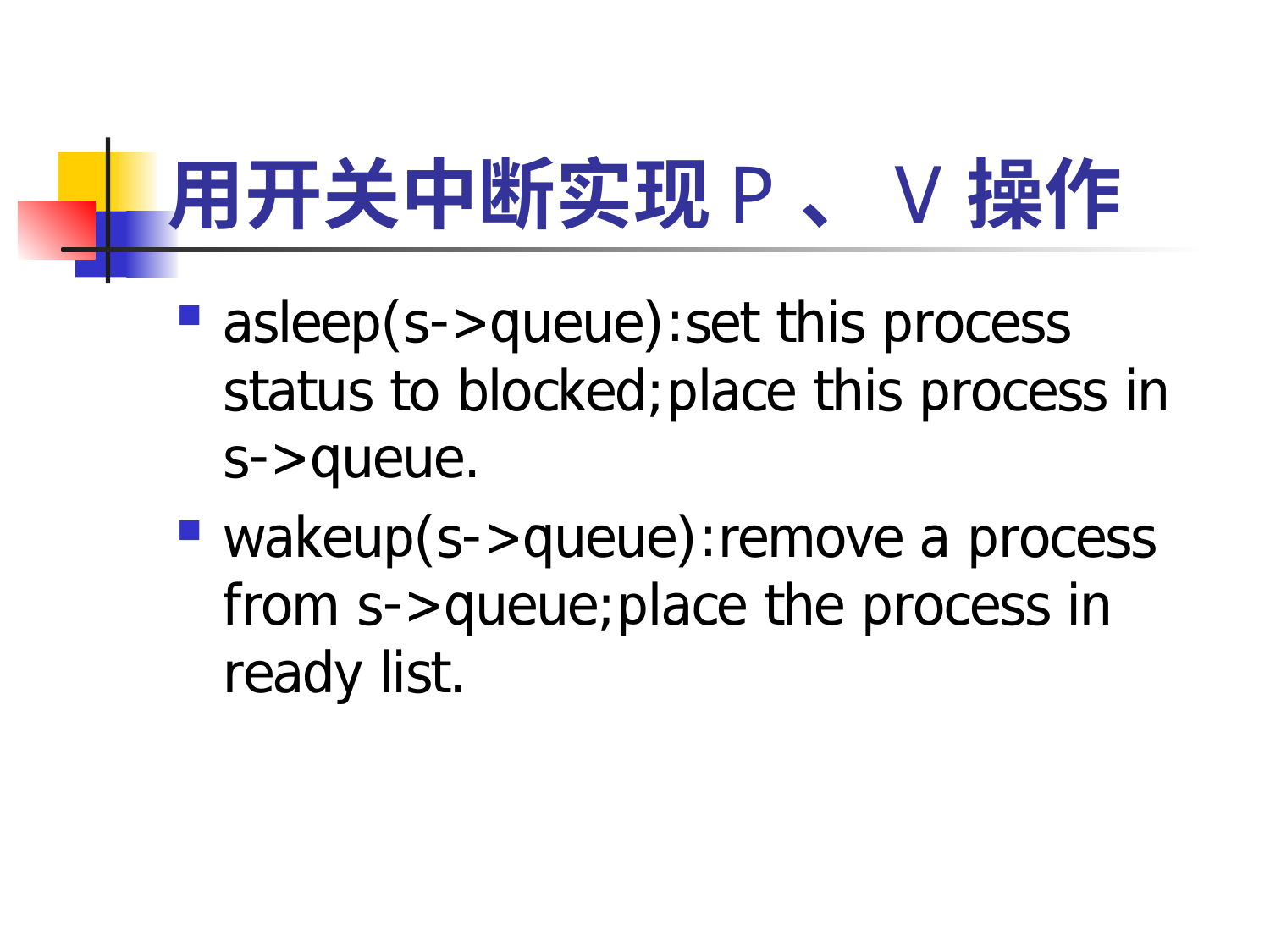

# 用开关中断实现P、V操作
asleep(s->queue):set this process status to blocked;place this process in s->queue.
wakeup(s->queue):remove a process from s->queue;place the process in ready list.